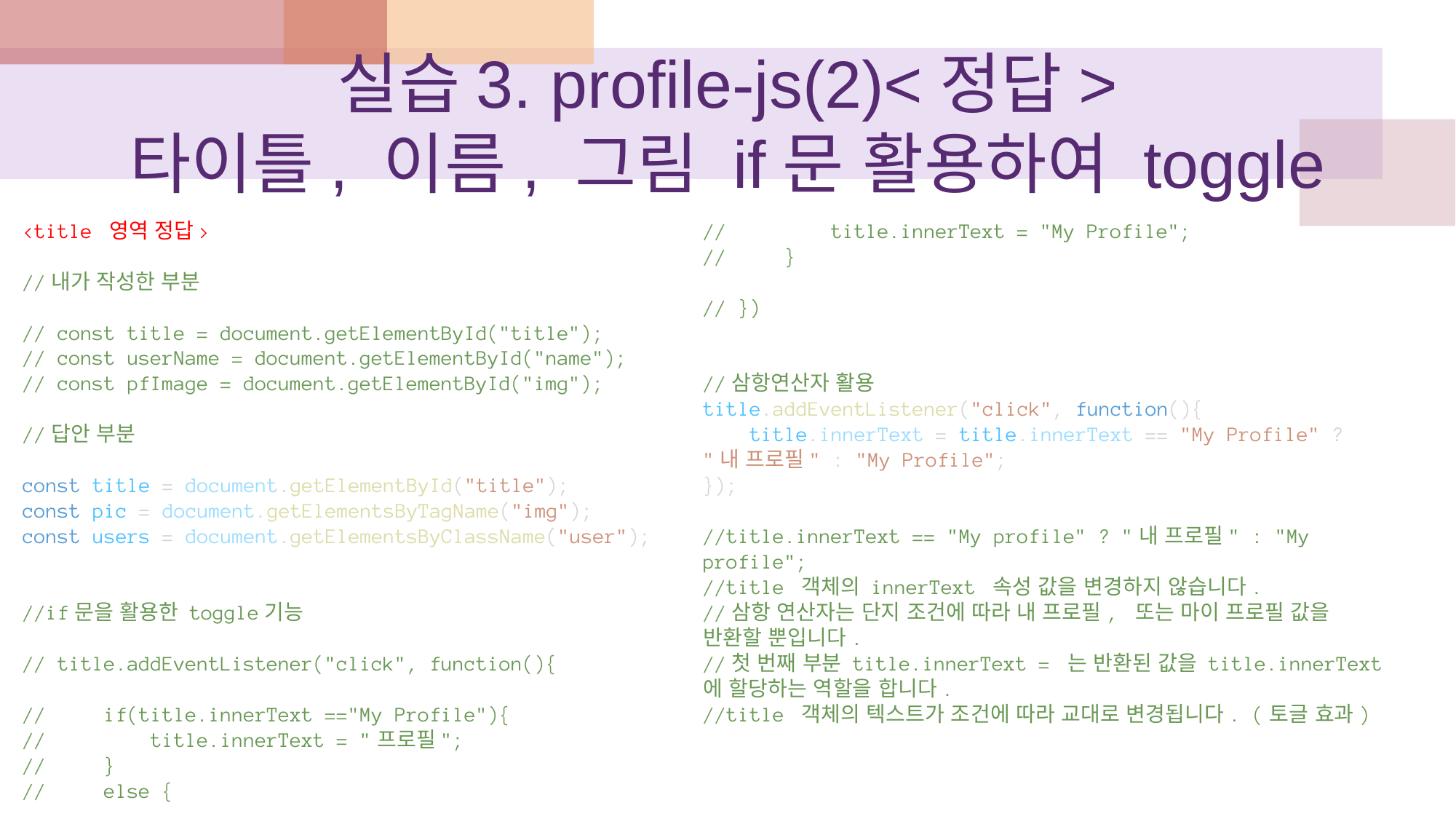

# 실습3. profile-js(2)<정답> 타이틀, 이름, 그림 if문 활용하여 toggle
<title 영역 정답>

//내가 작성한 부분
// const title = document.getElementById("title");
// const userName = document.getElementById("name");
// const pfImage = document.getElementById("img");
//답안 부분
const title = document.getElementById("title");
const pic = document.getElementsByTagName("img");
const users = document.getElementsByClassName("user");
//if문을 활용한 toggle기능
// title.addEventListener("click", function(){
//     if(title.innerText =="My Profile"){
//         title.innerText = "프로필";
//     }
//     else {
//         title.innerText = "My Profile";
//     }
// })
//삼항연산자 활용
title.addEventListener("click", function(){
    title.innerText = title.innerText == "My Profile" ? "내 프로필" : "My Profile";
});

//title.innerText == "My profile" ? "내 프로필" : "My profile";
//title 객체의 innerText 속성 값을 변경하지 않습니다.
//삼항 연산자는 단지 조건에 따라 내 프로필, 또는 마이 프로필 값을 반환할 뿐입니다.
//첫 번째 부분 title.innerText = 는 반환된 값을 title.innerText 에 할당하는 역할을 합니다.
//title 객체의 텍스트가 조건에 따라 교대로 변경됩니다. (토글 효과)